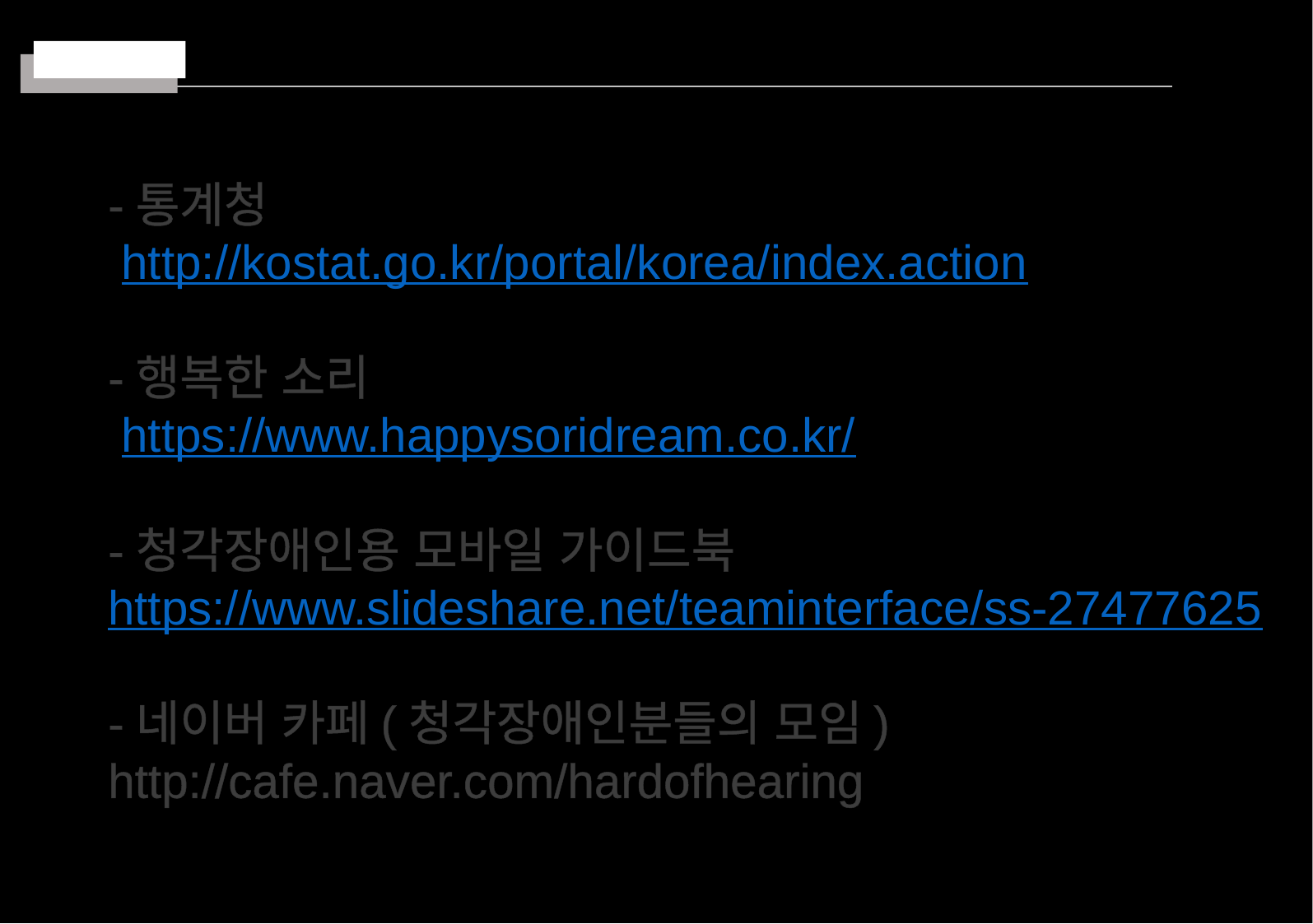

참고문헌
사업설계

-통계청
 http://kostat.go.kr/portal/korea/index.action

-행복한 소리
 https://www.happysoridream.co.kr/

-청각장애인용 모바일 가이드북
https://www.slideshare.net/teaminterface/ss-27477625

-네이버 카페(청각장애인분들의 모임)
http://cafe.naver.com/hardofhearing